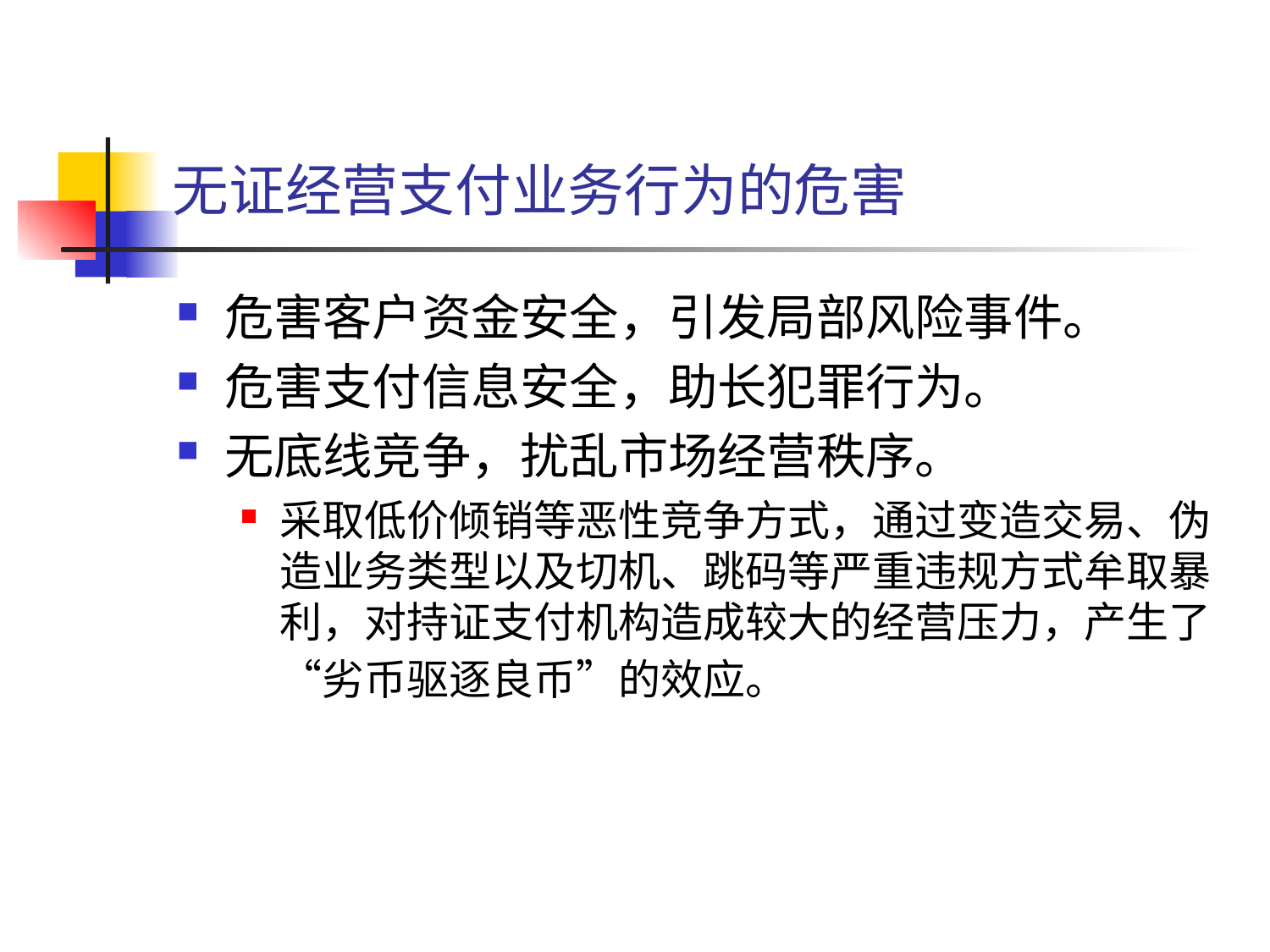

# 无证经营支付业务行为的危害
危害客户资金安全，引发局部风险事件。
危害支付信息安全，助长犯罪行为。
无底线竞争，扰乱市场经营秩序。
采取低价倾销等恶性竞争方式，通过变造交易、伪造业务类型以及切机、跳码等严重违规方式牟取暴利，对持证支付机构造成较大的经营压力，产生了“劣币驱逐良币”的效应。